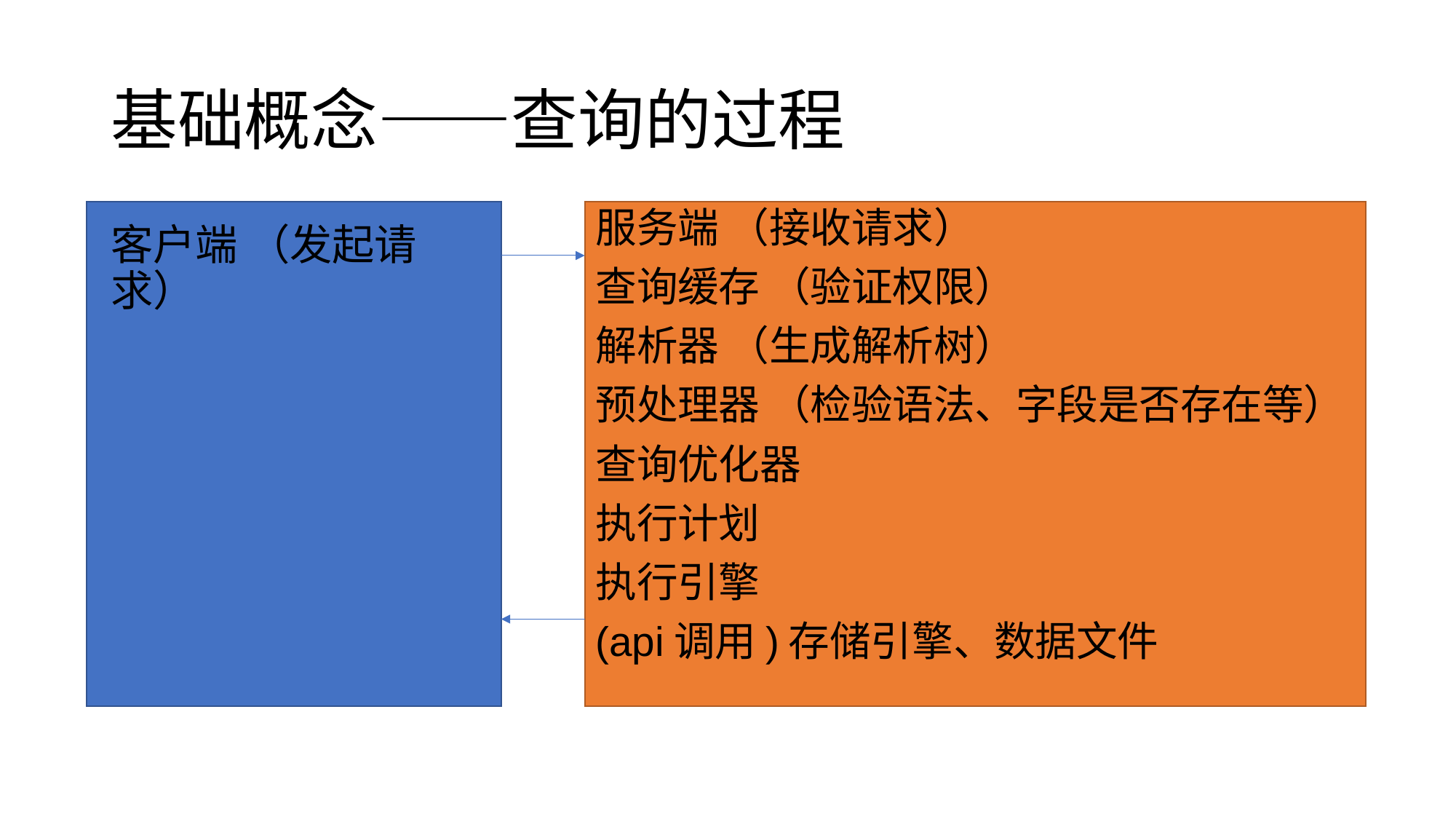

# 基础概念——查询的过程

服务端 （接收请求）
查询缓存 （验证权限）
解析器 （生成解析树）
预处理器 （检验语法、字段是否存在等）
查询优化器
执行计划
执行引擎
(api调用)存储引擎、数据文件
客户端 （发起请求）